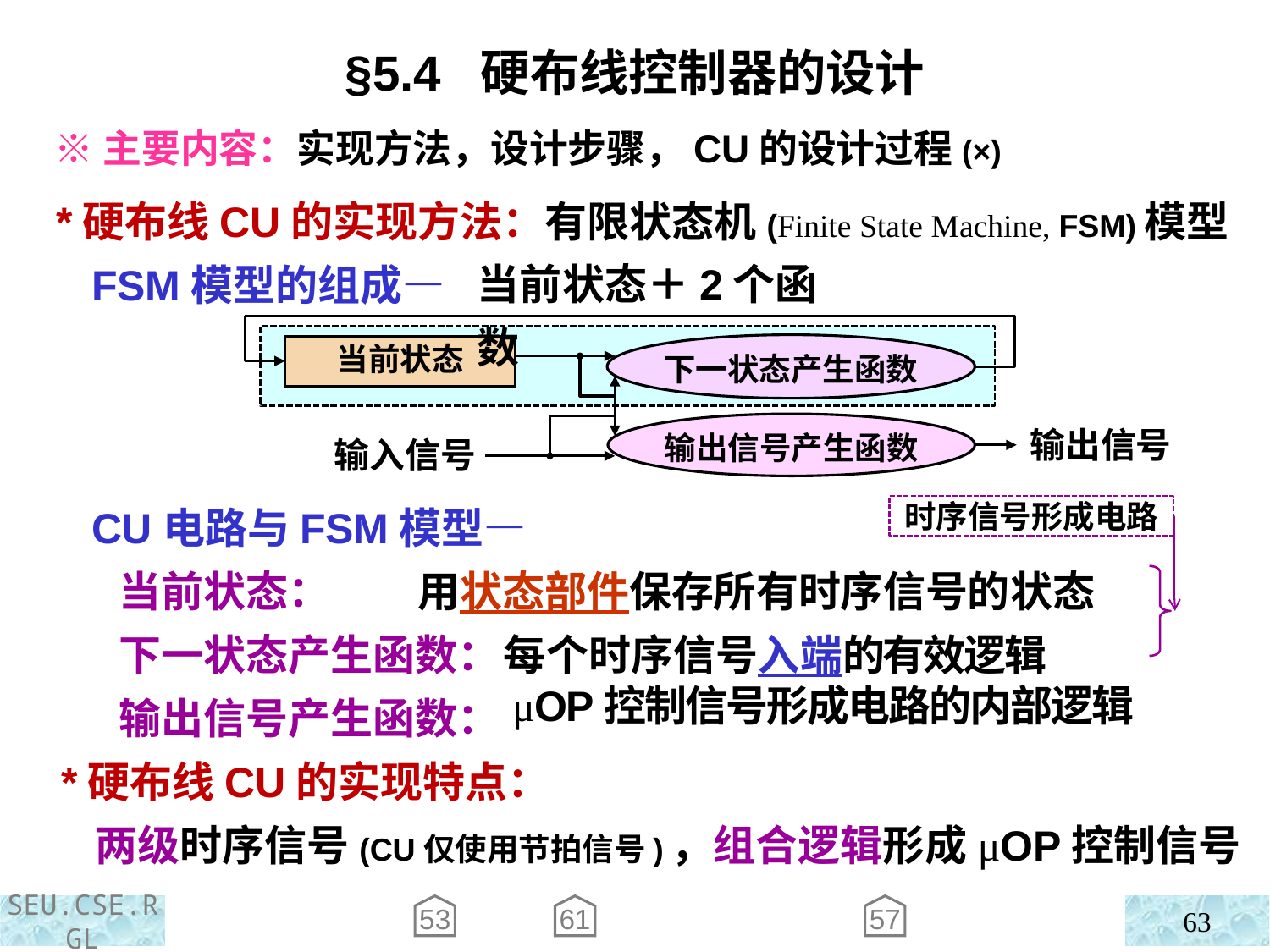

§5.4  硬布线控制器的设计
  ※主要内容：实现方法，设计步骤，CU的设计过程(×)
  *硬布线CU的实现方法：有限状态机(Finite State Machine, FSM)模型
     FSM模型的组成—

     CU电路与FSM模型—
        当前状态：
        下一状态产生函数：
        输出信号产生函数：
当前状态＋2个函数

下一状态产生函数
当前状态
输出信号产生函数
输出信号
输入信号
时序信号形成电路

用状态部件保存所有时序信号的状态
        每个时序信号入端的有效逻辑
        μOP控制信号形成电路的内部逻辑
  *硬布线CU的实现特点：
     两级时序信号(CU仅使用节拍信号)，组合逻辑形成μOP控制信号
53
61
57
63